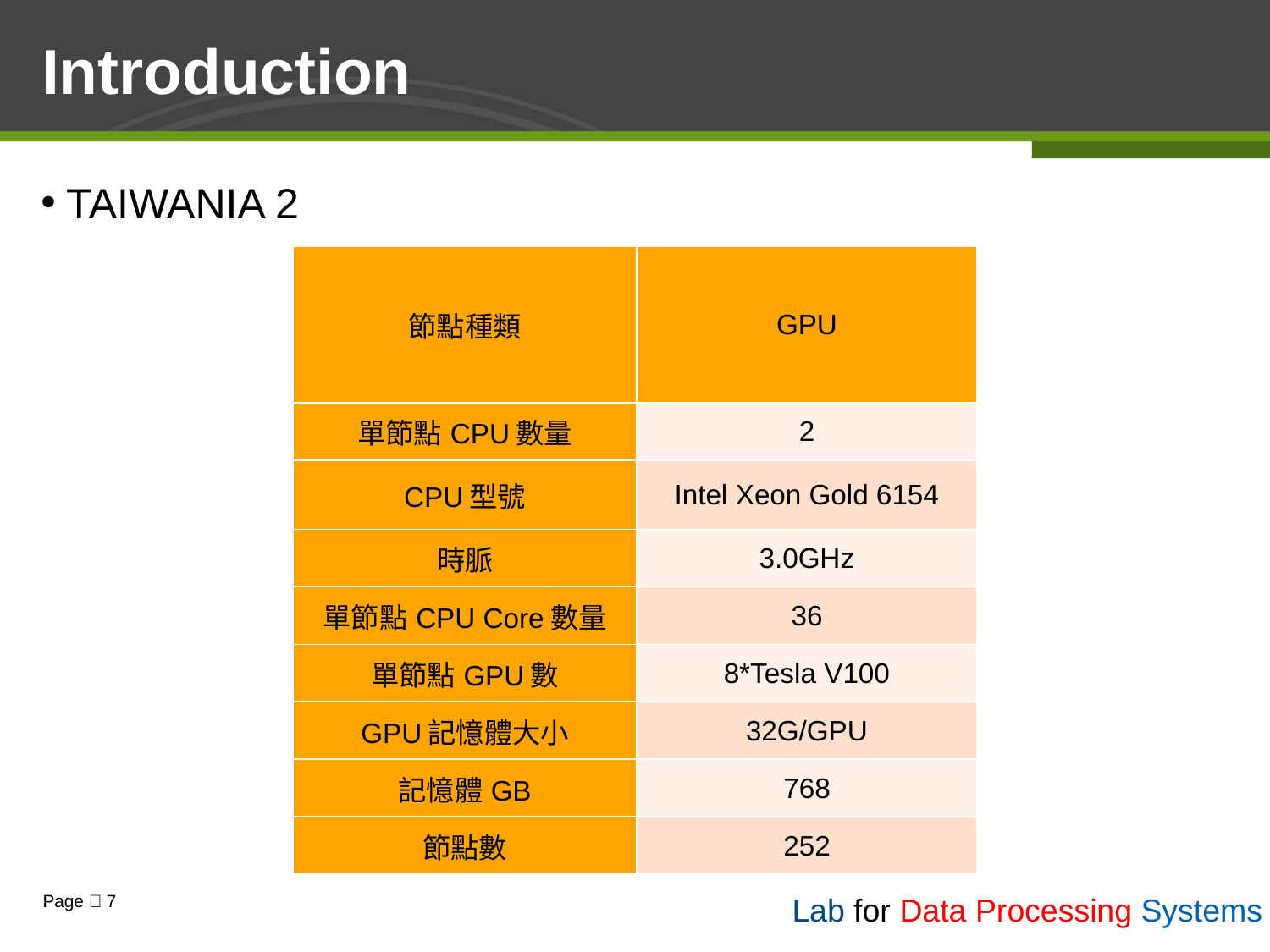

# Introduction
TAIWANIA 2

| 節點種類 | GPU |
| --- | --- |
| 單節點CPU數量 | 2 |
| CPU型號 | Intel Xeon Gold 6154 |
| 時脈 | 3.0GHz |
| 單節點CPU Core數量 | 36 |
| 單節點GPU數 | 8\*Tesla V100 |
| GPU記憶體大小 | 32G/GPU |
| 記憶體GB | 768 |
| 節點數 | 252 |